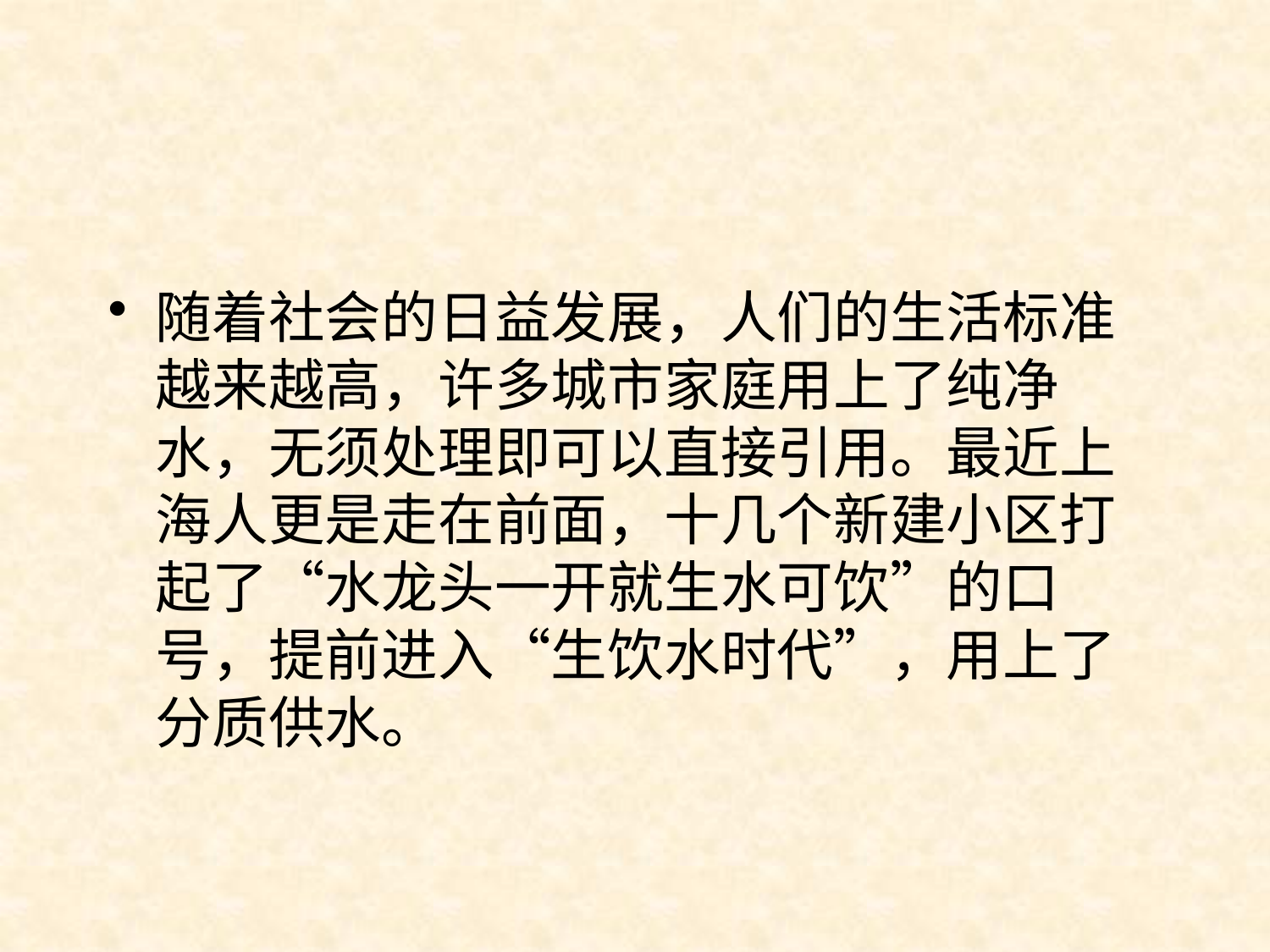

#
随着社会的日益发展，人们的生活标准越来越高，许多城市家庭用上了纯净水，无须处理即可以直接引用。最近上海人更是走在前面，十几个新建小区打起了“水龙头一开就生水可饮”的口号，提前进入“生饮水时代”，用上了分质供水。